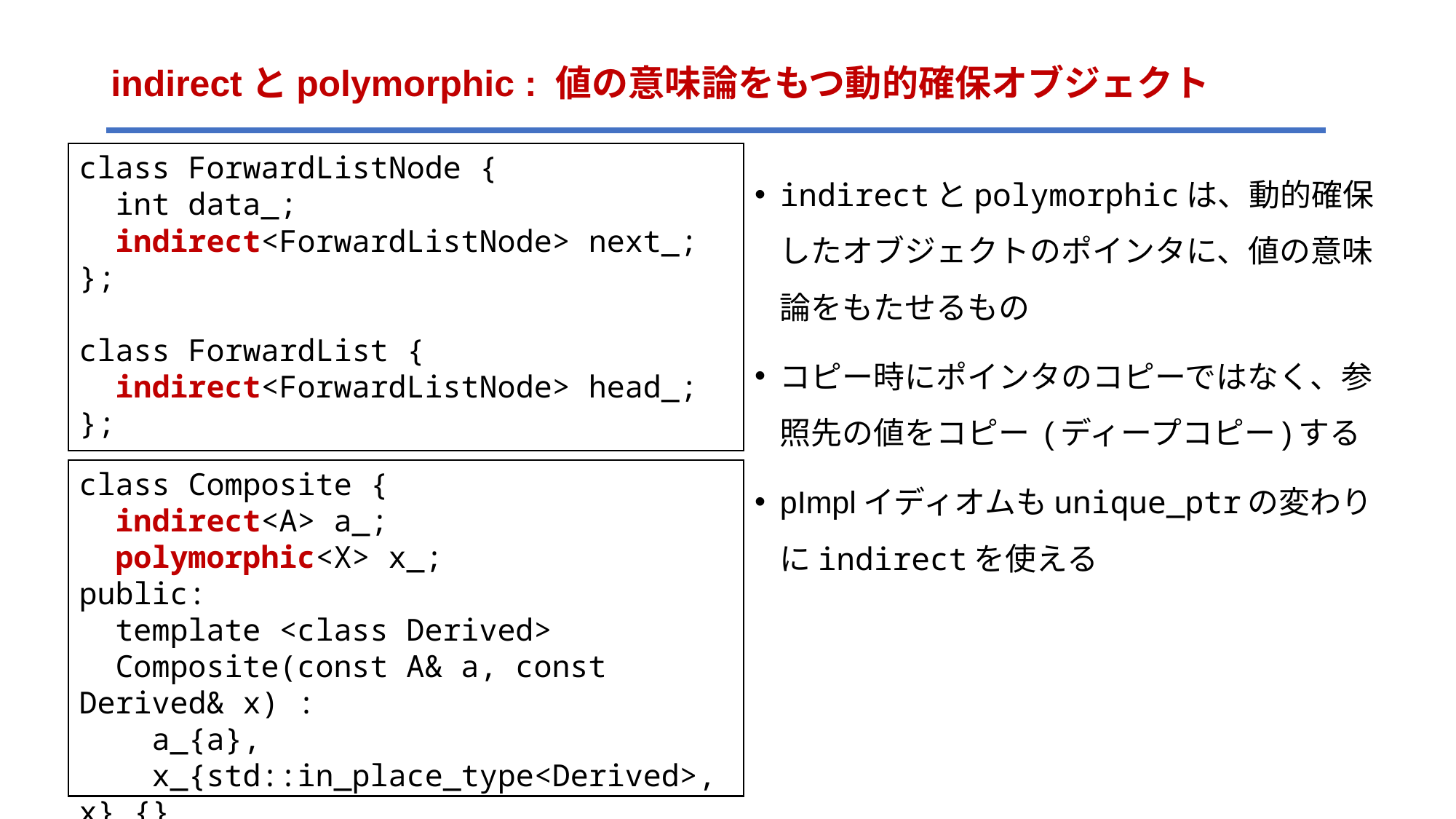

# indirectとpolymorphic : 値の意味論をもつ動的確保オブジェクト
class ForwardListNode {
  int data_;
  indirect<ForwardListNode> next_;
};

class ForwardList {
  indirect<ForwardListNode> head_;
};
indirectとpolymorphicは、動的確保したオブジェクトのポインタに、値の意味論をもたせるもの
コピー時にポインタのコピーではなく、参照先の値をコピー (ディープコピー)する
pImplイディオムもunique_ptrの変わりにindirectを使える
class Composite {
  indirect<A> a_;
  polymorphic<X> x_;
public:
  template <class Derived>
  Composite(const A& a, const Derived& x) :
    a_{a},
    x_{std::in_place_type<Derived>, x} {}
};